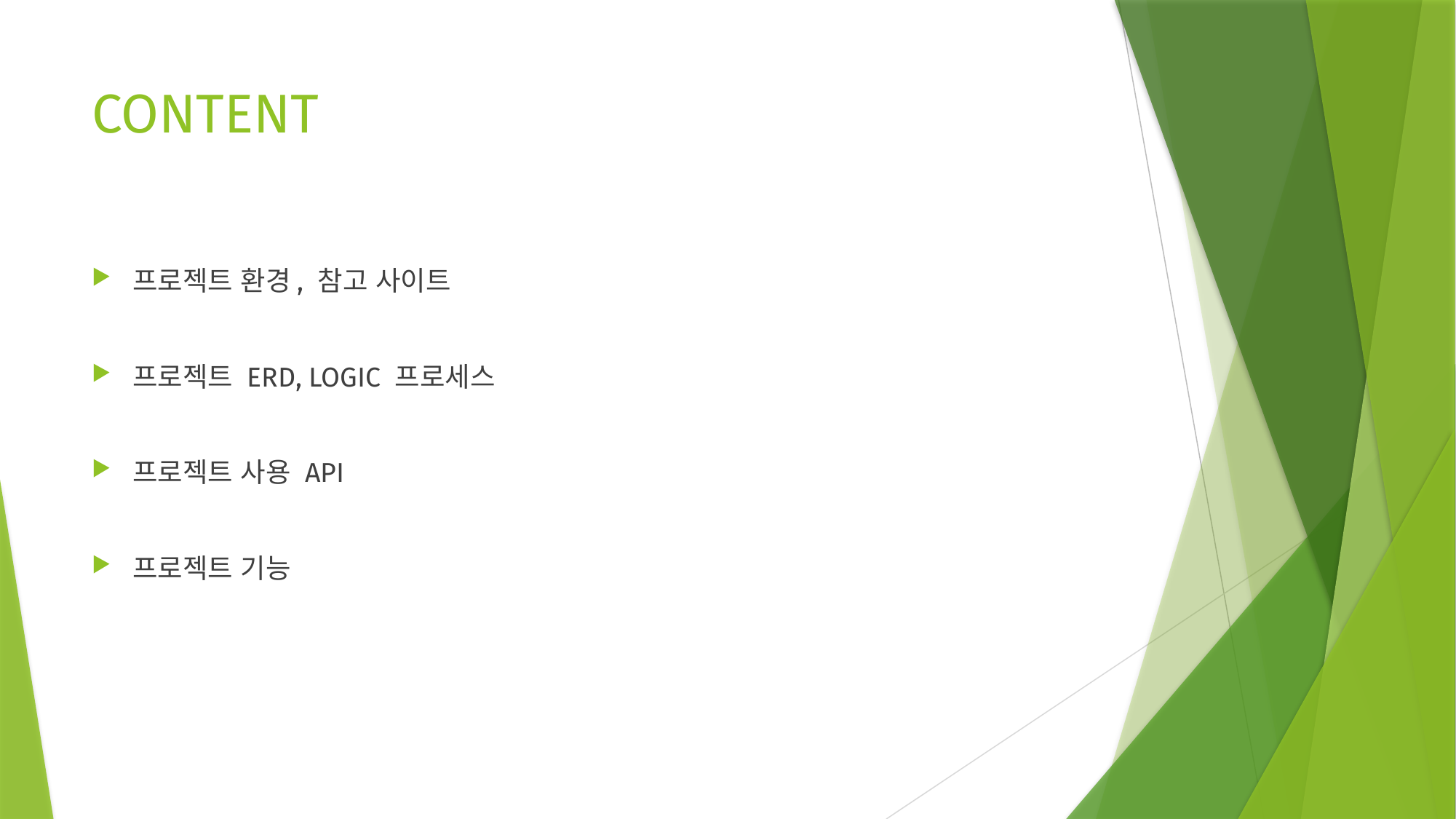

# CONTENT
프로젝트 환경, 참고 사이트

프로젝트 ERD, LOGIC 프로세스

프로젝트 사용 API

프로젝트 기능